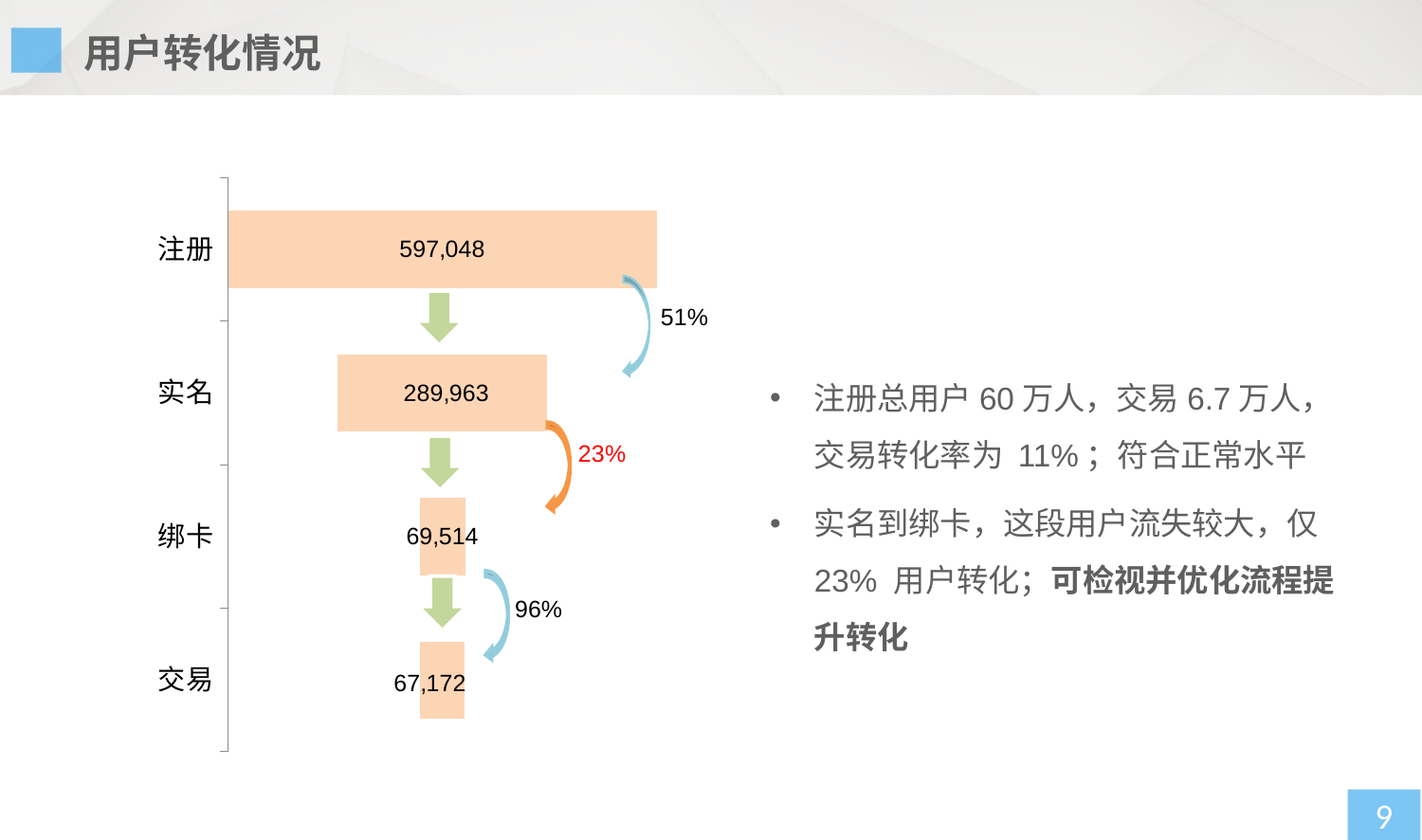

用户转化情况

### Chart

| Category | 占位数据 | 人数 |
|---|---|---|
| 交易 | 257265.0 | 59549.0 |
| 绑卡 | 256232.0 | 61615.0 |
| 实名 | 146832.5 | 280414.0 |
| 注册 | 0.0 | 574079.0 |
注册总用户60万人，交易6.7万人，交易转化率为 11%；符合正常水平
实名到绑卡，这段用户流失较大，仅23% 用户转化；可检视并优化流程提升转化